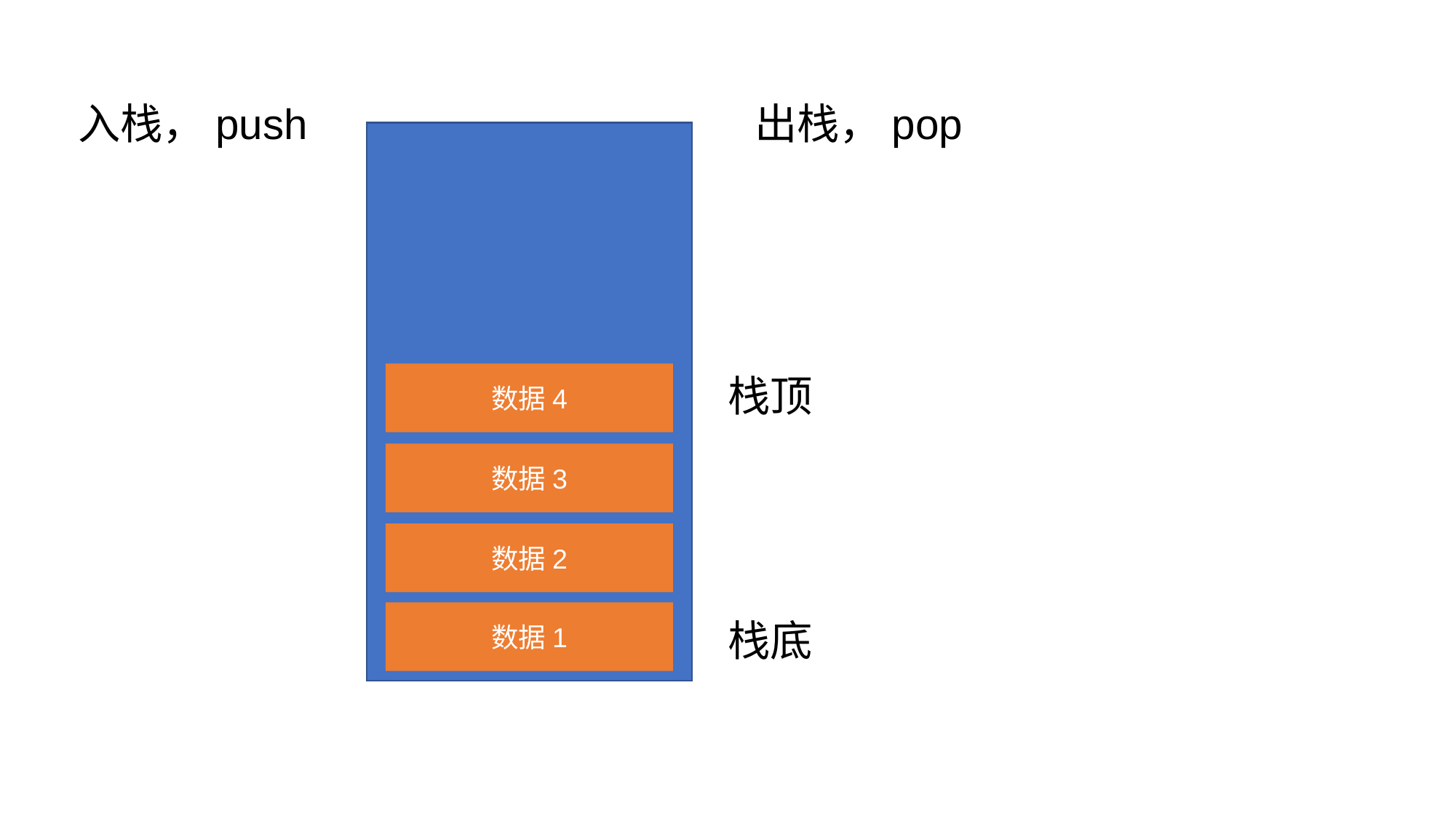

入栈，push
出栈，pop

数据4
栈顶
数据3
数据2
数据1
栈底